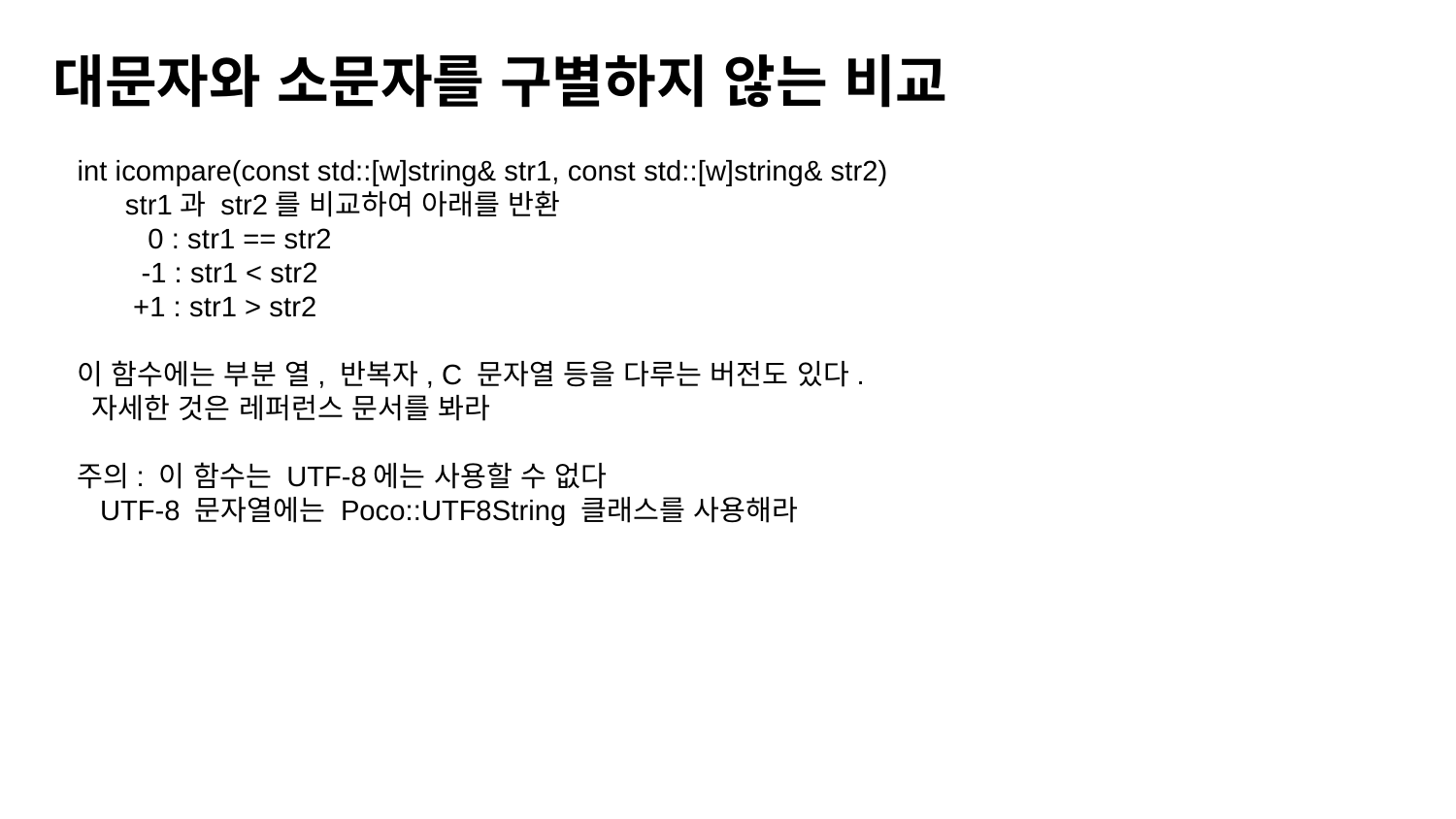

대문자와 소문자를 구별하지 않는 비교
int icompare(const std::[w]string& str1, const std::[w]string& str2)
      str1과 str2를 비교하여 아래를 반환
        0 : str1 == str2
        -1 : str1 < str2
       +1 : str1 > str2
이 함수에는 부분 열, 반복자, C 문자열 등을 다루는 버전도 있다.
 자세한 것은 레퍼런스 문서를 봐라
주의: 이 함수는 UTF-8에는 사용할 수 없다
  UTF-8 문자열에는 Poco::UTF8String 클래스를 사용해라